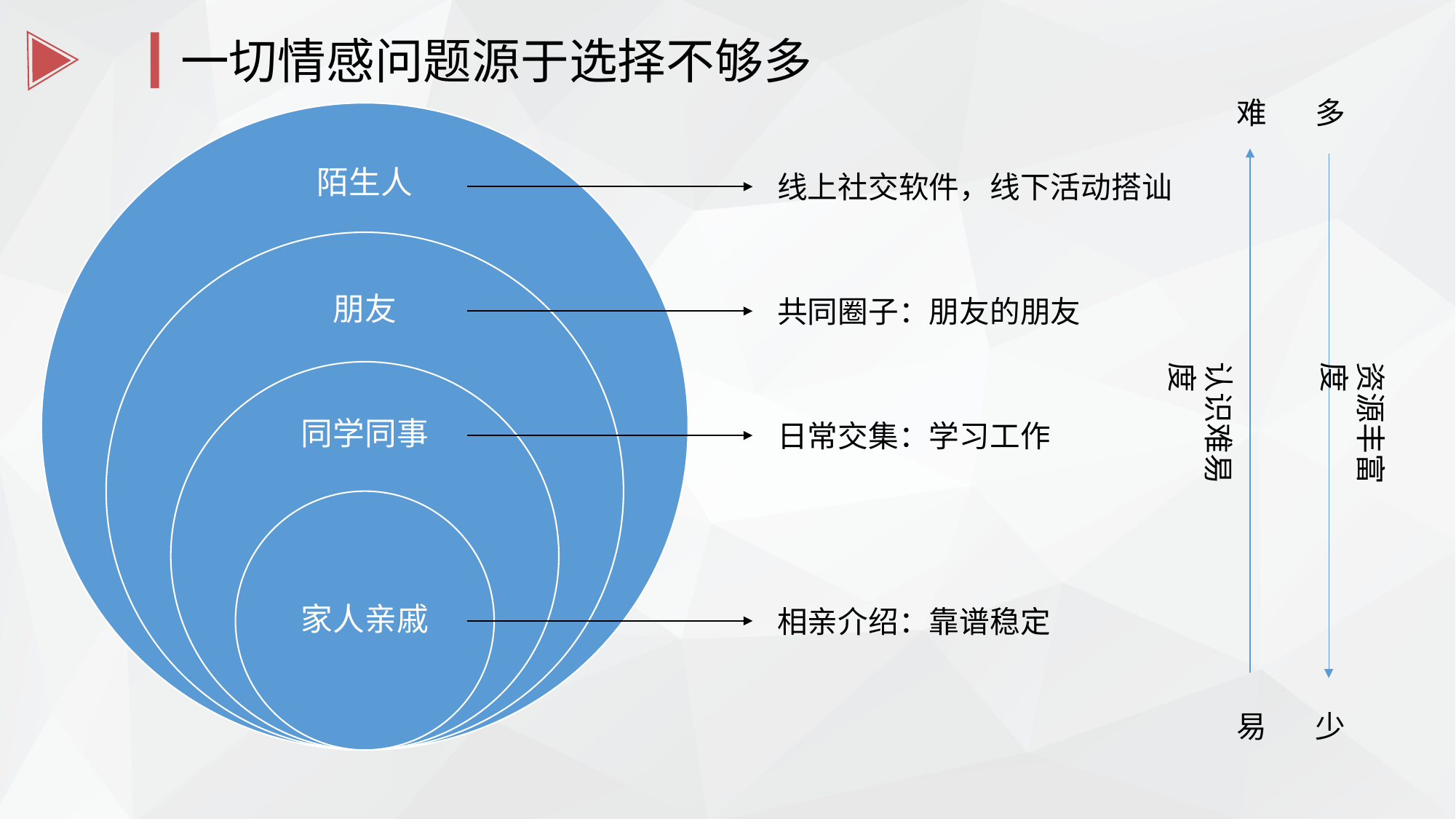

一切情感问题源于选择不够多

难
多
陌生人
朋友
同学同事
家人亲戚
线上社交软件，线下活动搭讪
共同圈子：朋友的朋友
认识难易度
资源丰富度
日常交集：学习工作
相亲介绍：靠谱稳定
易
少